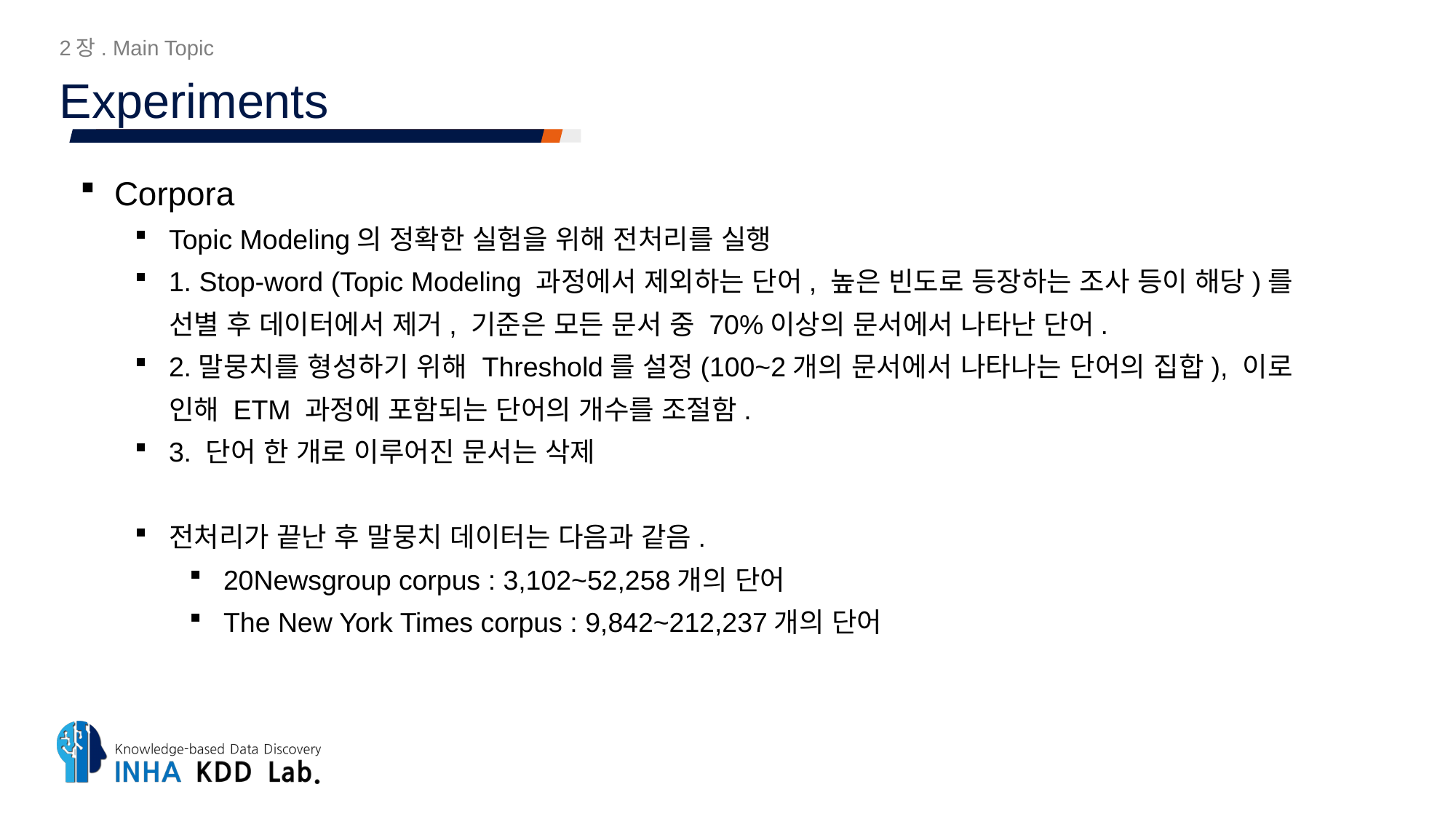

2장. Main Topic
# Experiments

Corpora
Topic Modeling의 정확한 실험을 위해 전처리를 실행
1. Stop-word (Topic Modeling 과정에서 제외하는 단어, 높은 빈도로 등장하는 조사 등이 해당)를 선별 후 데이터에서 제거, 기준은 모든 문서 중 70%이상의 문서에서 나타난 단어.
2.말뭉치를 형성하기 위해 Threshold를 설정(100~2개의 문서에서 나타나는 단어의 집합), 이로 인해 ETM 과정에 포함되는 단어의 개수를 조절함.
3. 단어 한 개로 이루어진 문서는 삭제

전처리가 끝난 후 말뭉치 데이터는 다음과 같음.
20Newsgroup corpus : 3,102~52,258개의 단어
The New York Times corpus : 9,842~212,237개의 단어